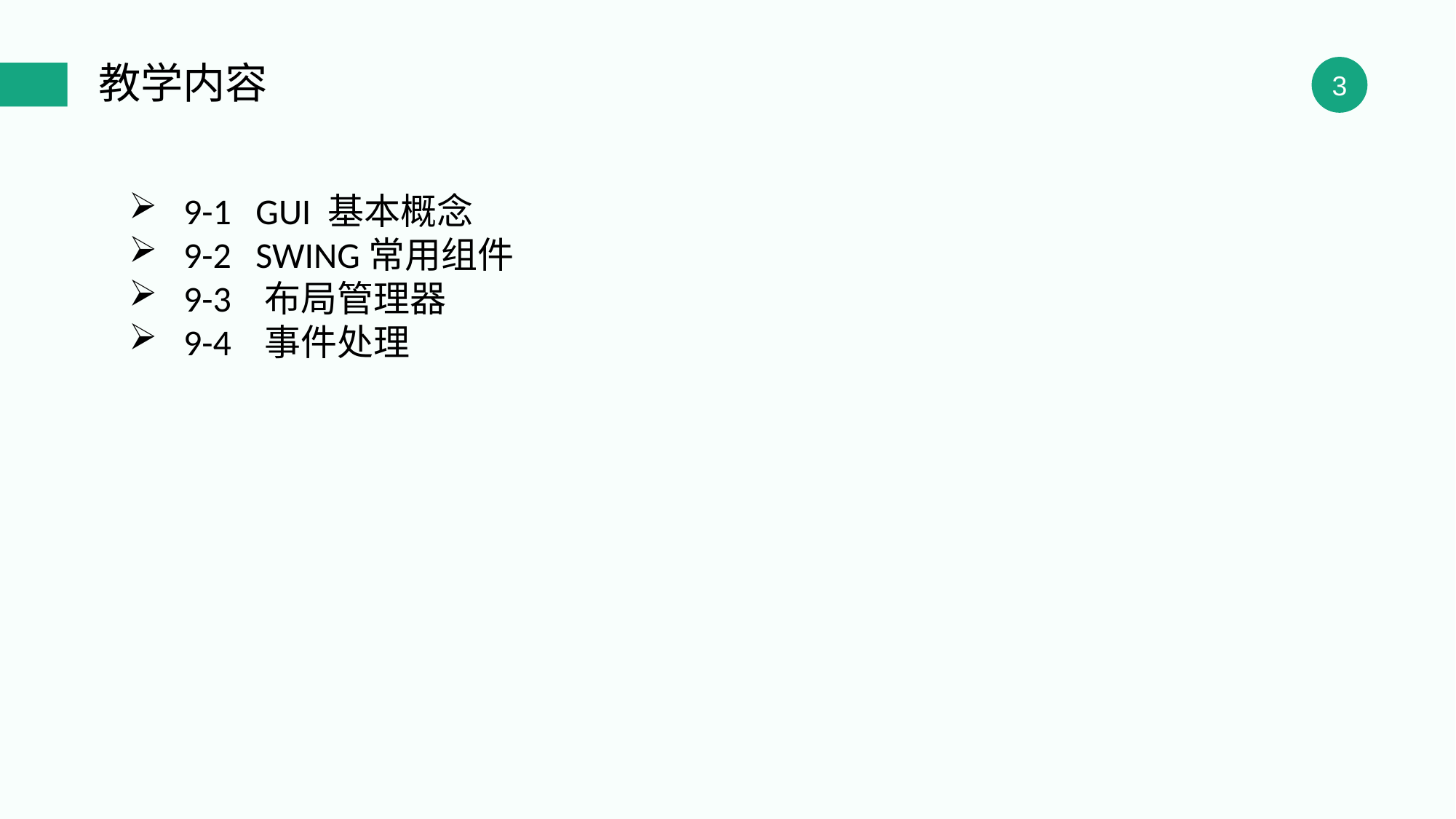

教学内容
9-1   GUI 基本概念
9-2   SWING常用组件
9-3   布局管理器
9-4   事件处理